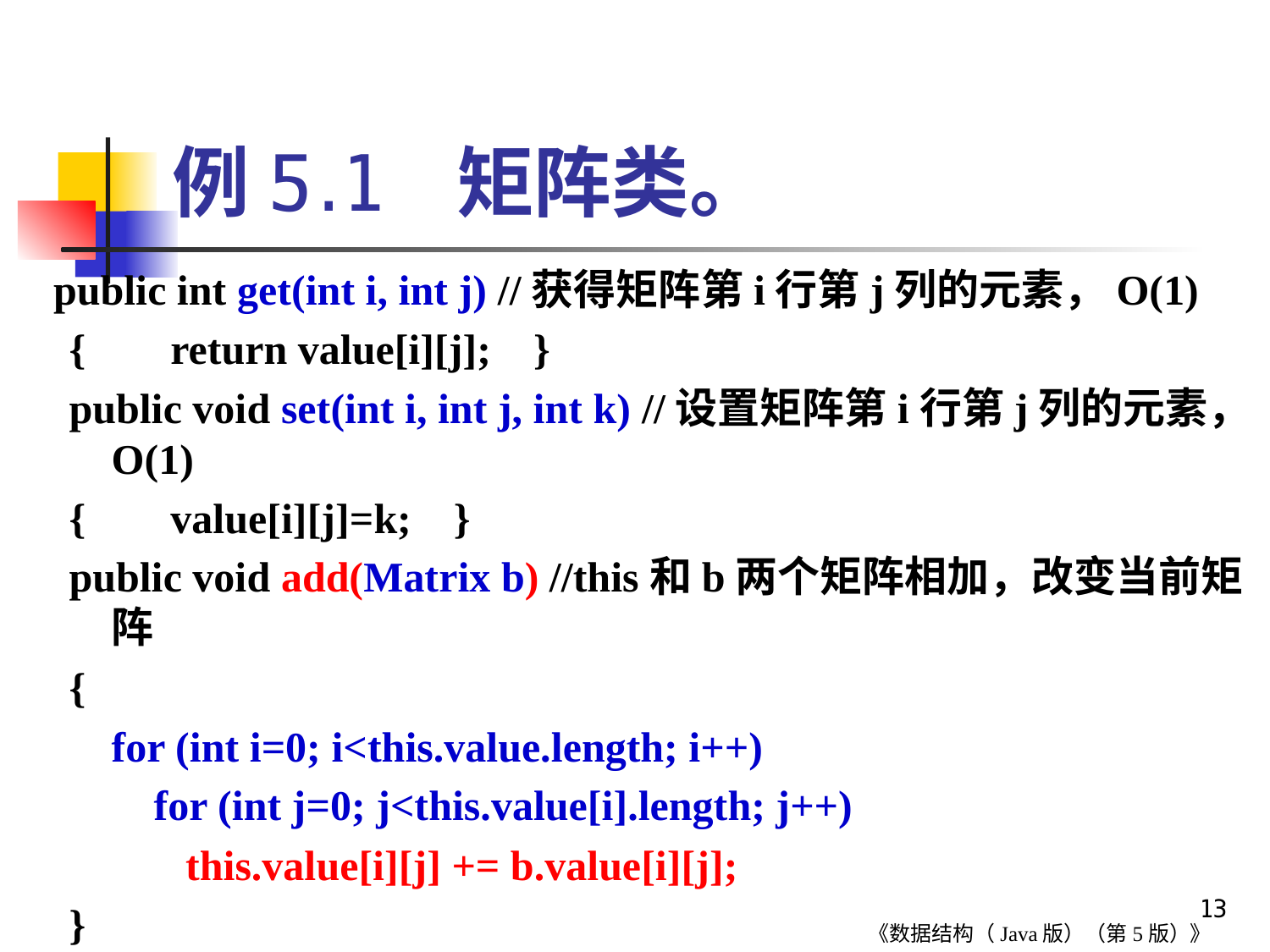

# 例5.1  矩阵类。
   public int get(int i, int j) //获得矩阵第i行第j列的元素，O(1)
    {        return value[i][j];    }
    public void set(int i, int j, int k) //设置矩阵第i行第j列的元素，O(1)
    {        value[i][j]=k;    }
    public void add(Matrix b) //this和b两个矩阵相加，改变当前矩阵
    {
        for (int i=0; i<this.value.length; i++)
            for (int j=0; j<this.value[i].length; j++)
               this.value[i][j] += b.value[i][j];
    }
}
13
《数据结构（Java版）（第5版）》